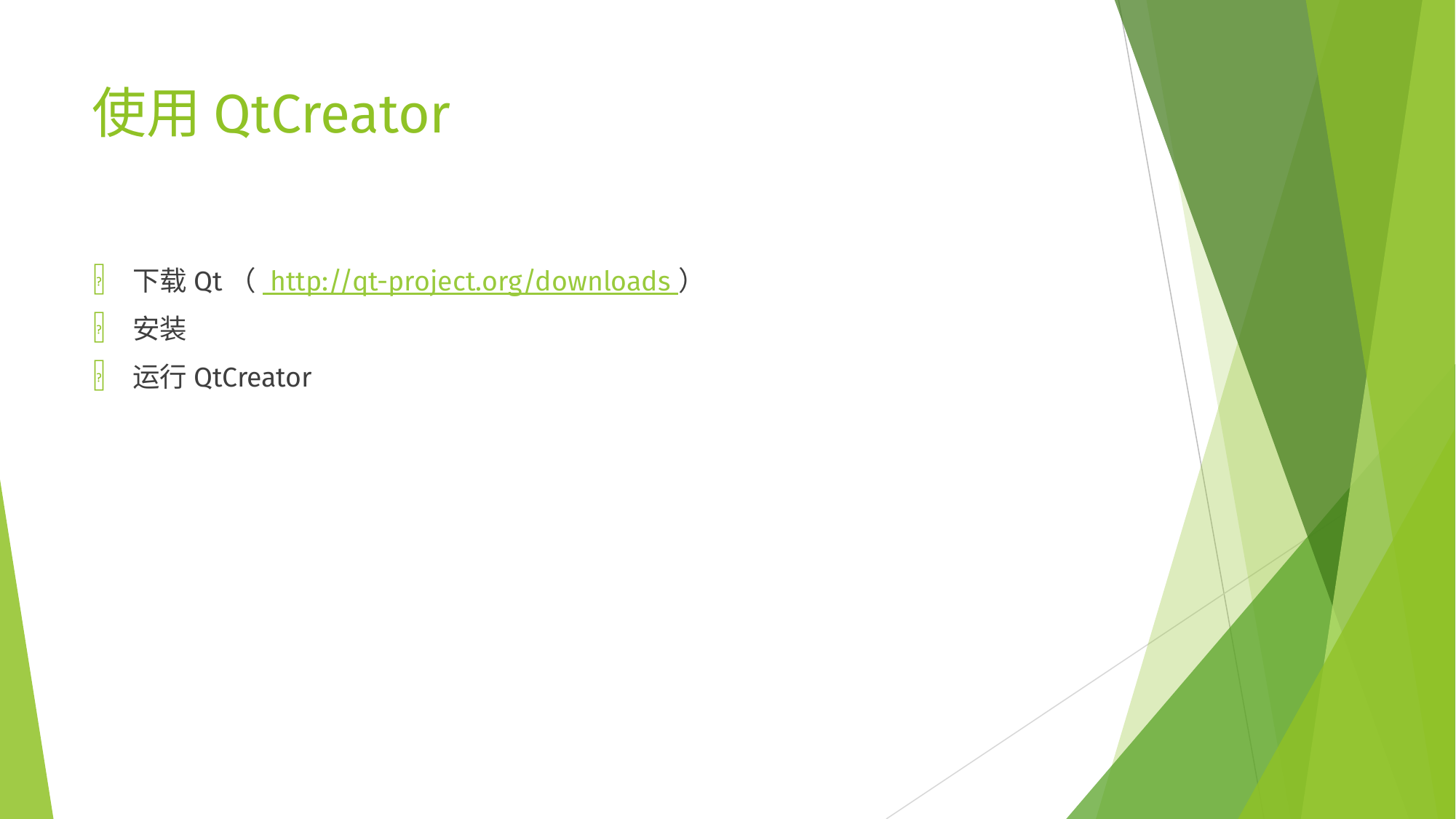

# 使用QtCreator
下载Qt（ http://qt-project.org/downloads ）
安装
运行QtCreator